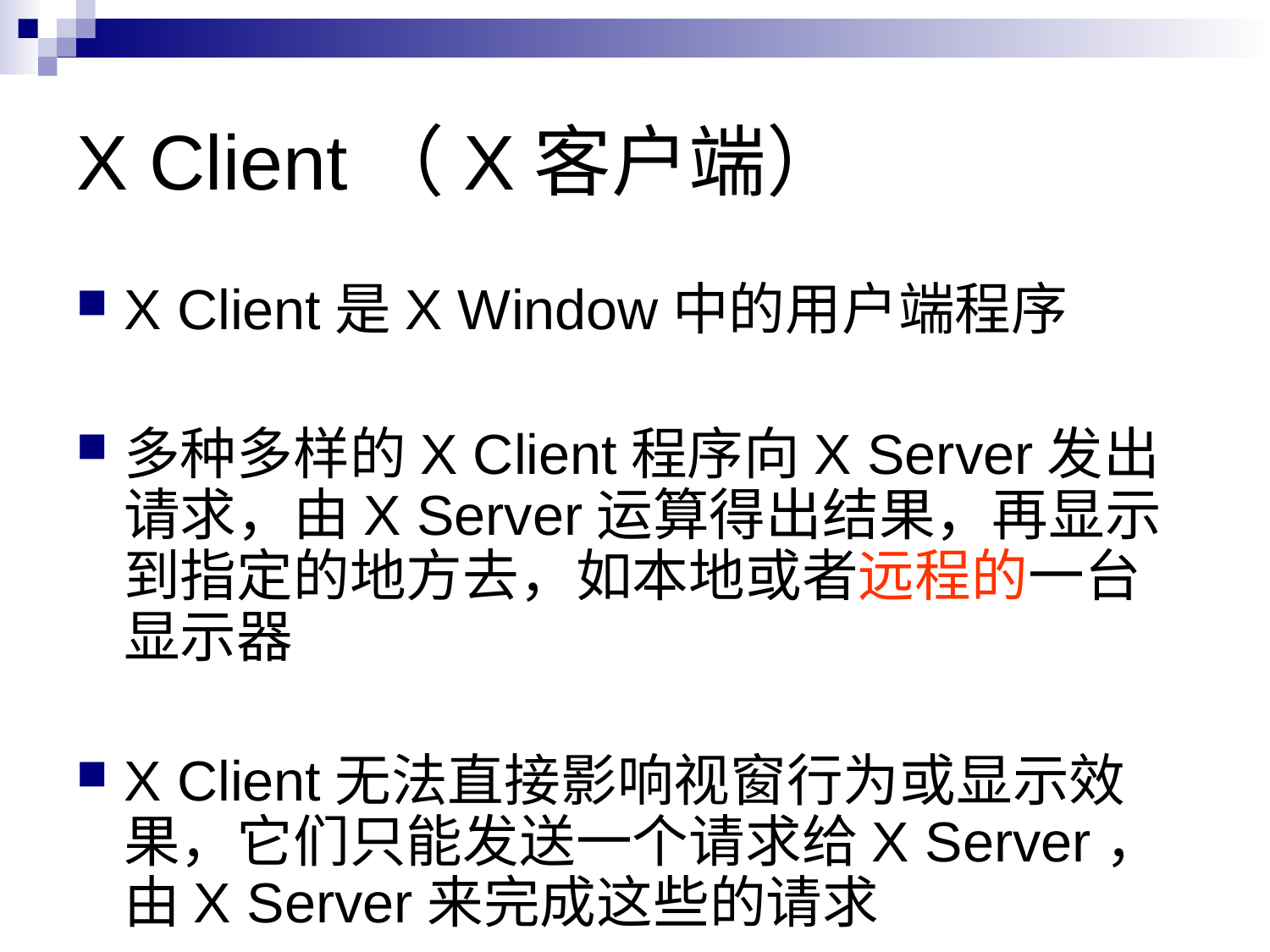

# X Client（X客户端）
X Client是X Window中的用户端程序

多种多样的X Client程序向X Server发出请求，由X Server运算得出结果，再显示到指定的地方去，如本地或者远程的一台显示器

X Client无法直接影响视窗行为或显示效果，它们只能发送一个请求给X Server，由X Server来完成这些的请求